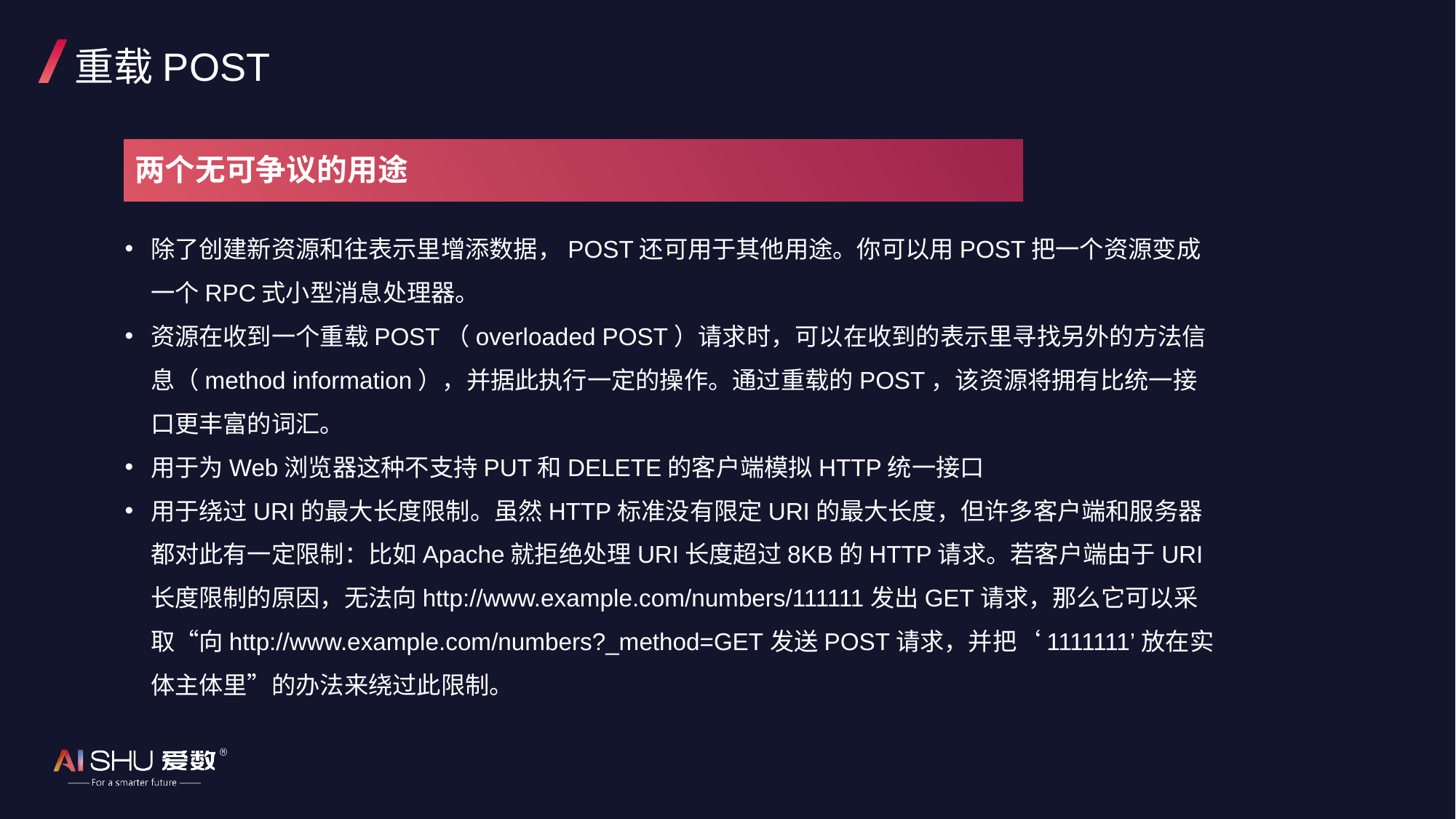

# 重载POST

两个无可争议的用途
除了创建新资源和往表示里增添数据，POST还可用于其他用途。你可以用POST把一个资源变成一个RPC式小型消息处理器。
资源在收到一个重载POST（overloaded POST）请求时，可以在收到的表示里寻找另外的方法信息（method information），并据此执行一定的操作。通过重载的POST，该资源将拥有比统一接口更丰富的词汇。
用于为Web浏览器这种不支持PUT和DELETE的客户端模拟HTTP统一接口
用于绕过URI的最大长度限制。虽然HTTP标准没有限定URI的最大长度，但许多客户端和服务器都对此有一定限制：比如Apache就拒绝处理URI长度超过8KB的HTTP请求。若客户端由于URI长度限制的原因，无法向http://www.example.com/numbers/111111发出GET请求，那么它可以采取“向http://www.example.com/numbers?_method=GET发送POST请求，并把‘1111111’放在实体主体里”的办法来绕过此限制。